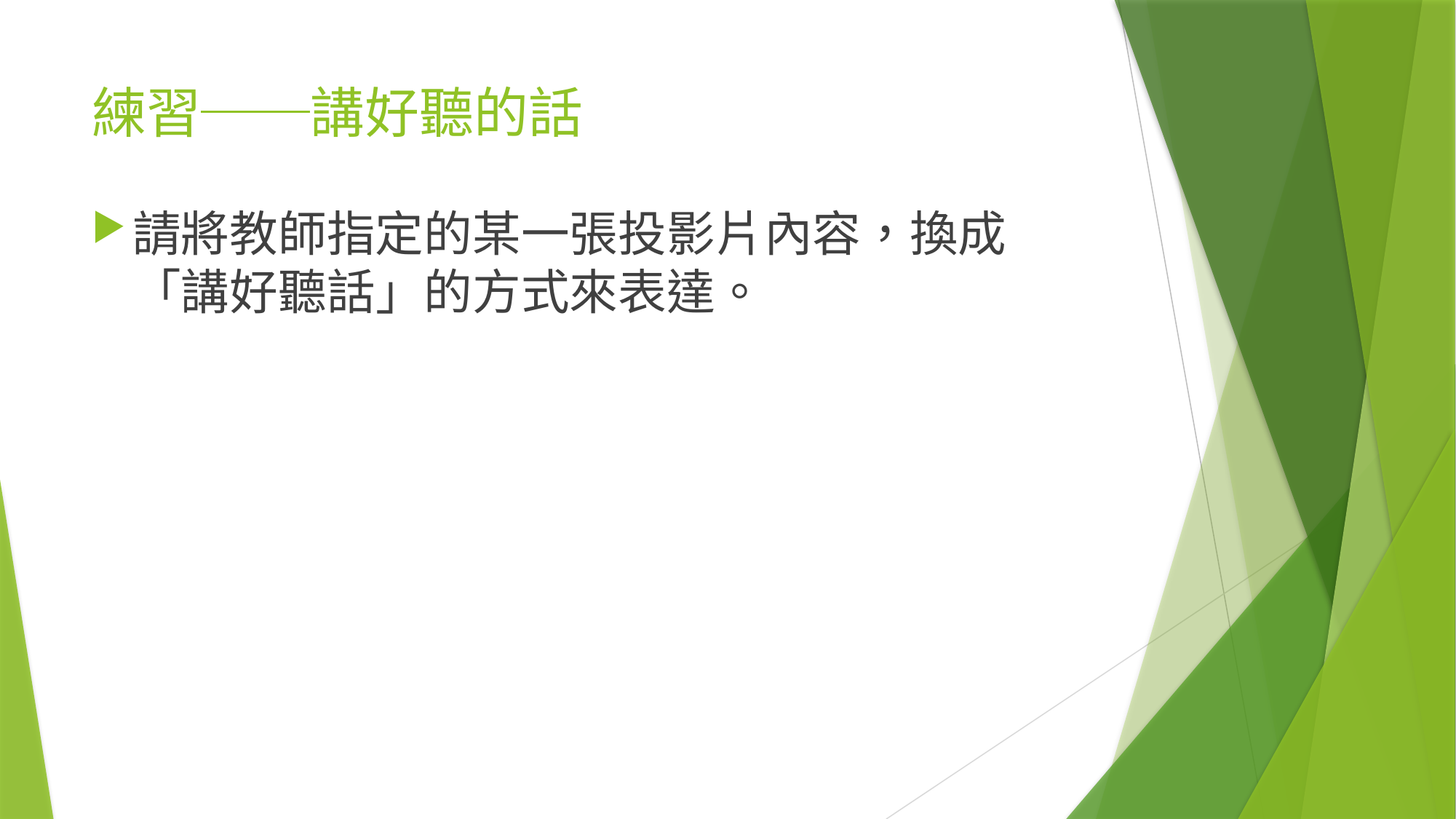

# 練習──講好聽的話
請將教師指定的某一張投影片內容，換成「講好聽話」的方式來表達。